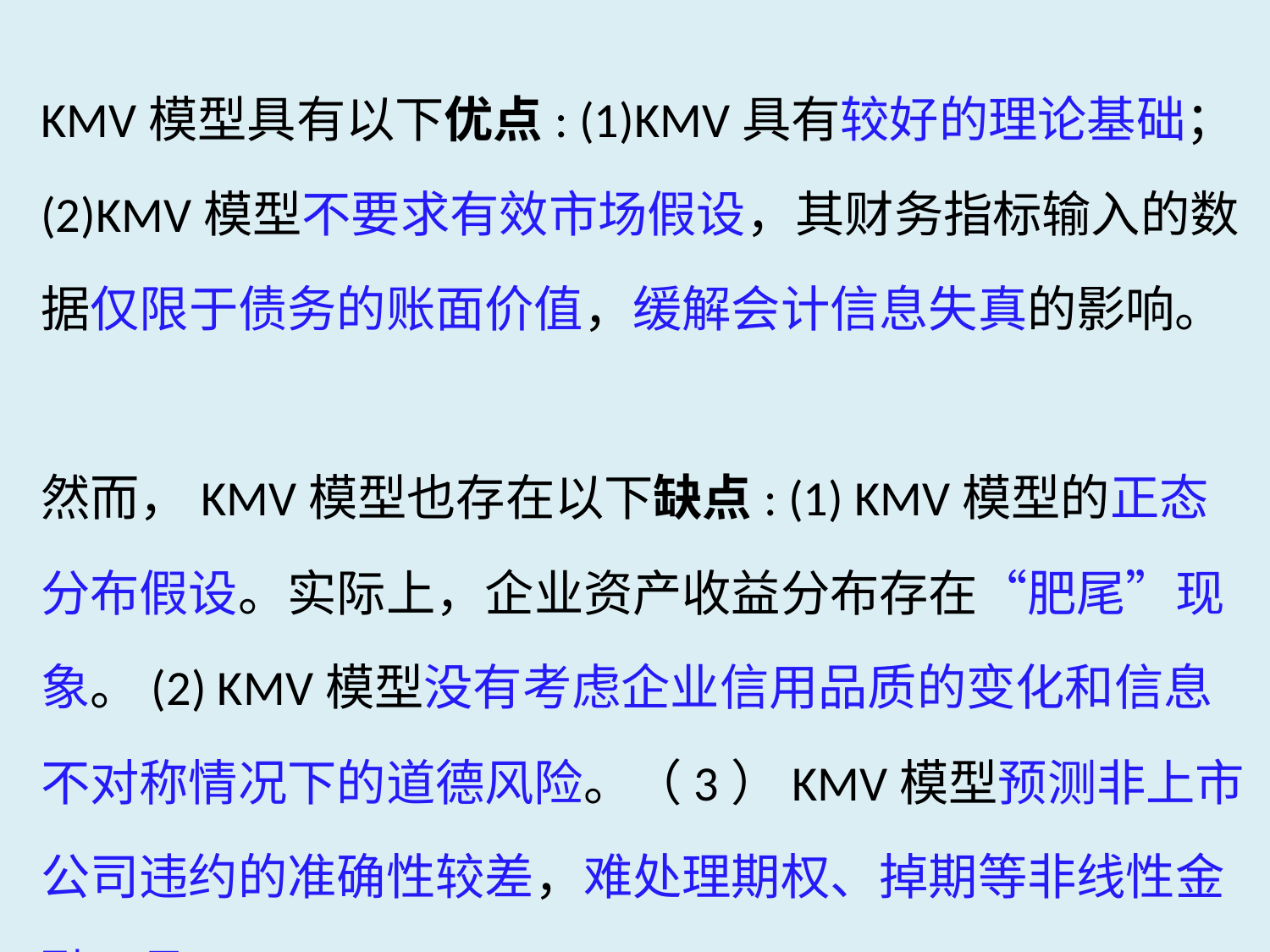

KMV模型具有以下优点: (1)KMV具有较好的理论基础；(2)KMV模型不要求有效市场假设，其财务指标输入的数据仅限于债务的账面价值，缓解会计信息失真的影响。

然而，KMV模型也存在以下缺点: (1) KMV模型的正态分布假设。实际上，企业资产收益分布存在“肥尾”现象。(2) KMV模型没有考虑企业信用品质的变化和信息不对称情况下的道德风险。（3）KMV模型预测非上市公司违约的准确性较差，难处理期权、掉期等非线性金融工具。